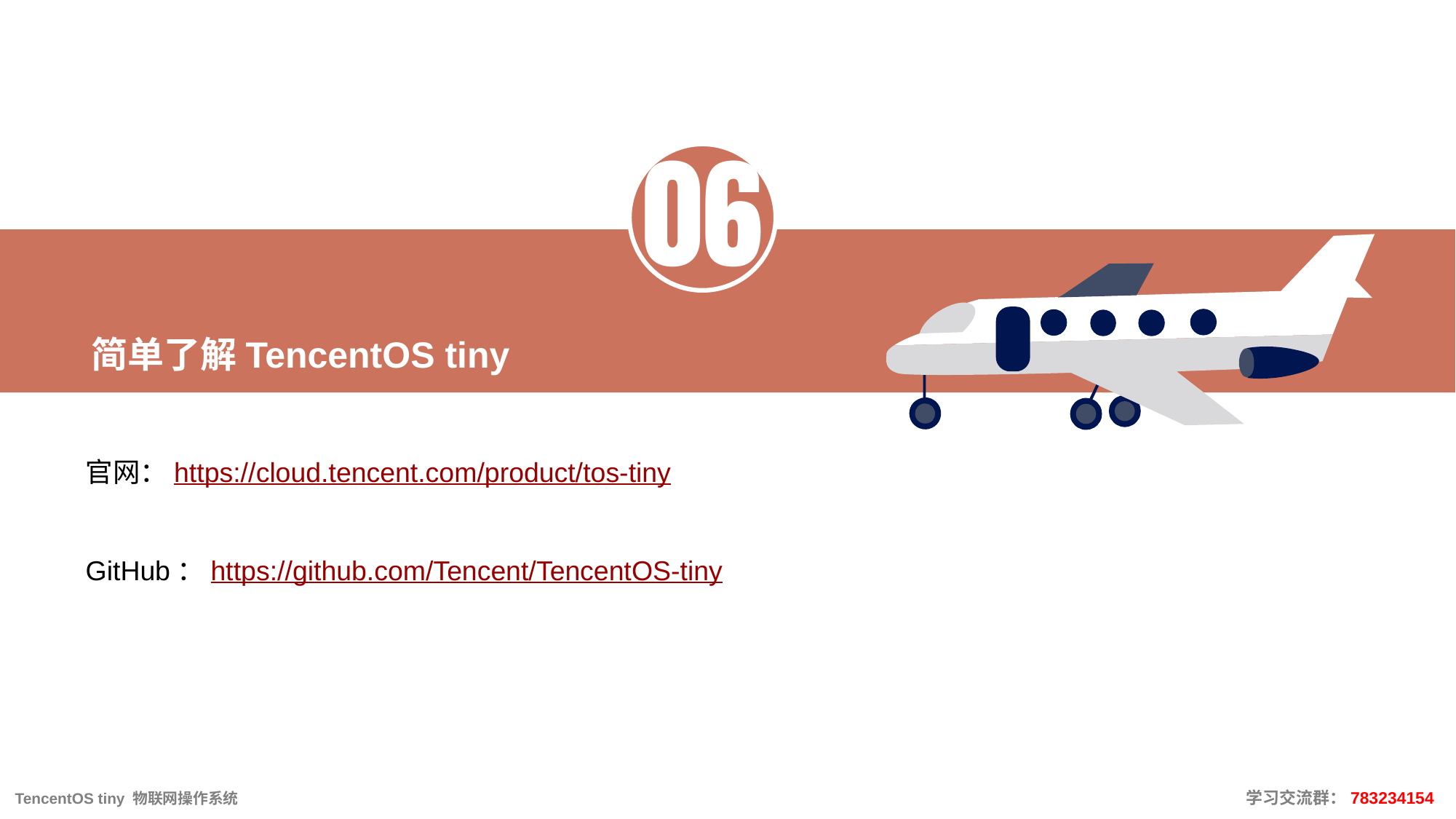

06
# 简单了解TencentOS tiny
官网：https://cloud.tencent.com/product/tos-tiny

GitHub：https://github.com/Tencent/TencentOS-tiny
 TencentOS tiny 物联网操作系统									          学习交流群：783234154